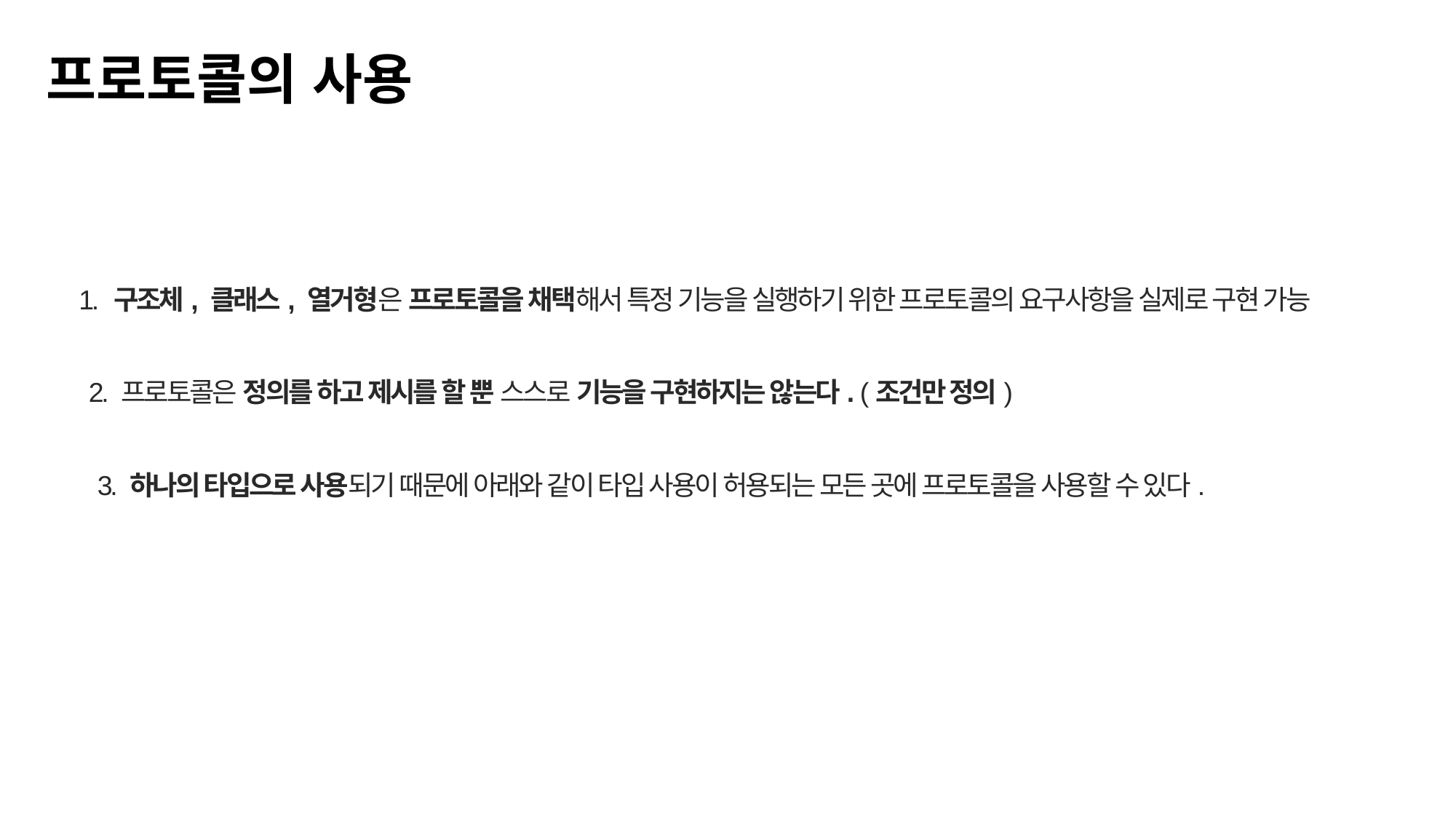

프로토콜의 사용
1. 구조체, 클래스, 열거형은 프로토콜을 채택해서 특정 기능을 실행하기 위한 프로토콜의 요구사항을 실제로 구현 가능
2. 프로토콜은 정의를 하고 제시를 할 뿐 스스로 기능을 구현하지는 않는다. (조건만 정의)
3. 하나의 타입으로 사용되기 때문에 아래와 같이 타입 사용이 허용되는 모든 곳에 프로토콜을 사용할 수 있다.